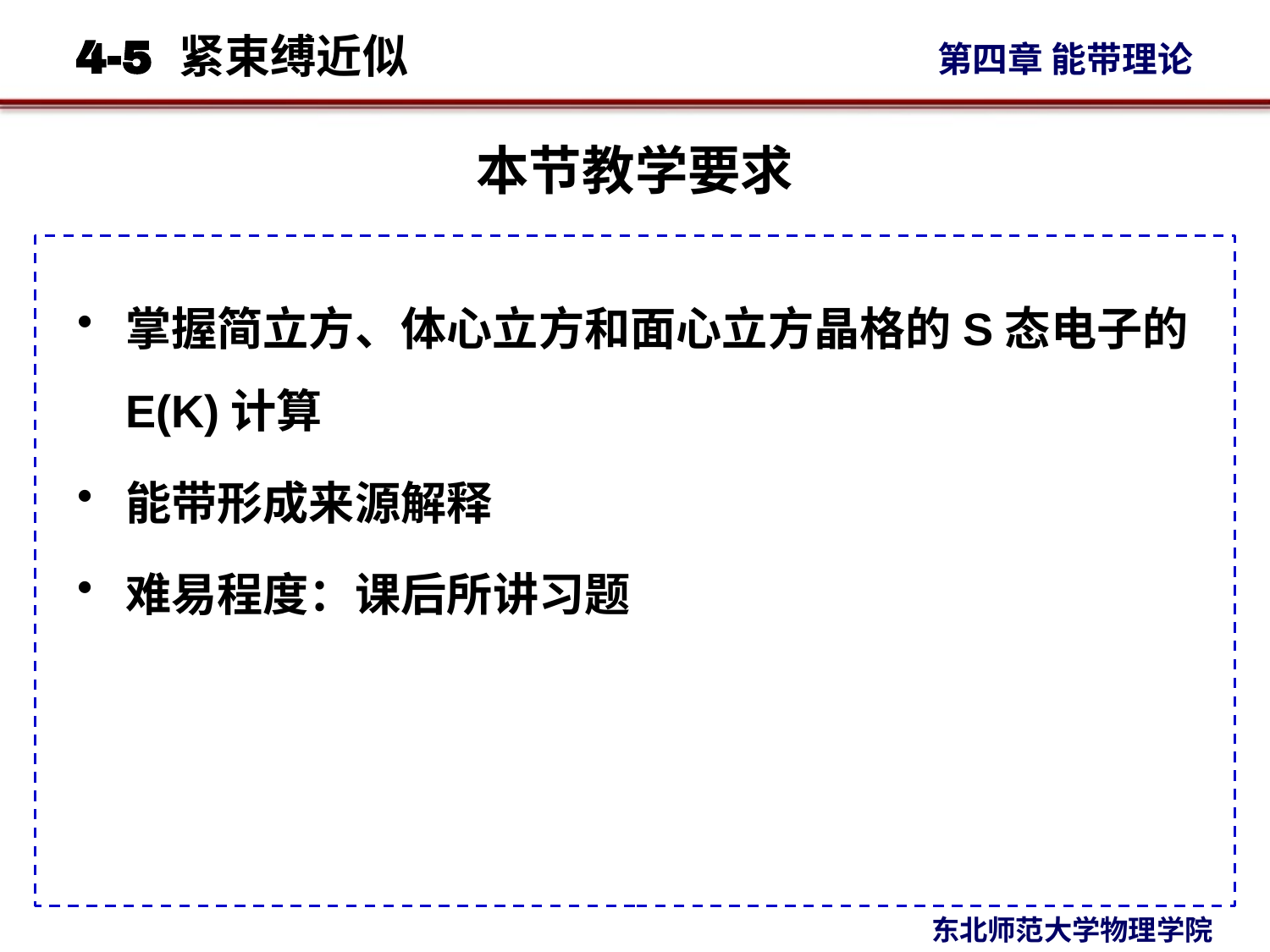

本节教学要求

掌握简立方、体心立方和面心立方晶格的S态电子的E(K)计算
能带形成来源解释
难易程度：课后所讲习题